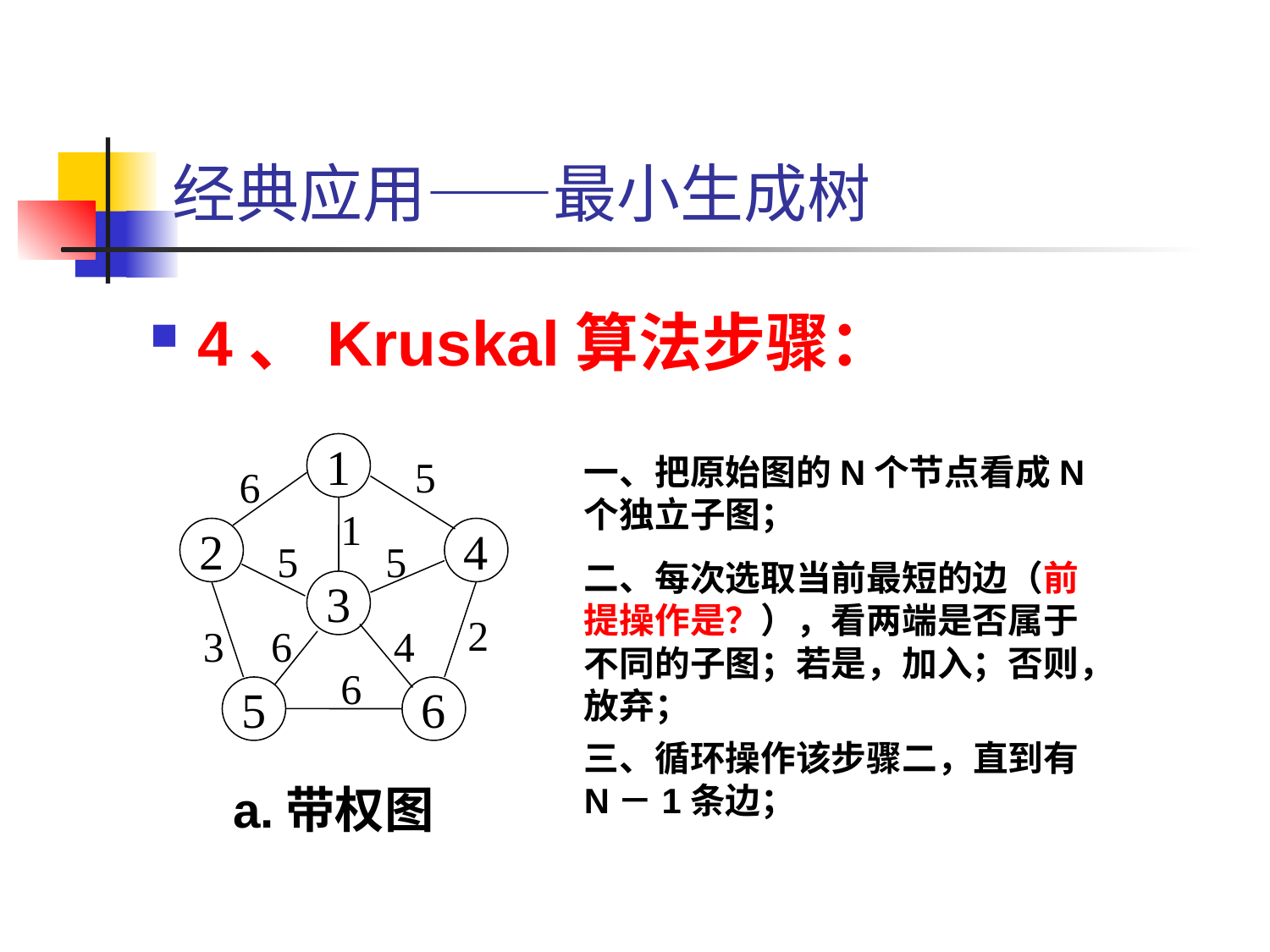

# 经典应用——最小生成树
4、Kruskal算法步骤：
1
5
6
1
5
5
2
3
6
4
6

2
4
3
5
6
一、把原始图的N个节点看成N个独立子图；
二、每次选取当前最短的边（前提操作是？），看两端是否属于不同的子图；若是，加入；否则，放弃；
三、循环操作该步骤二，直到有N－1条边；
a.带权图